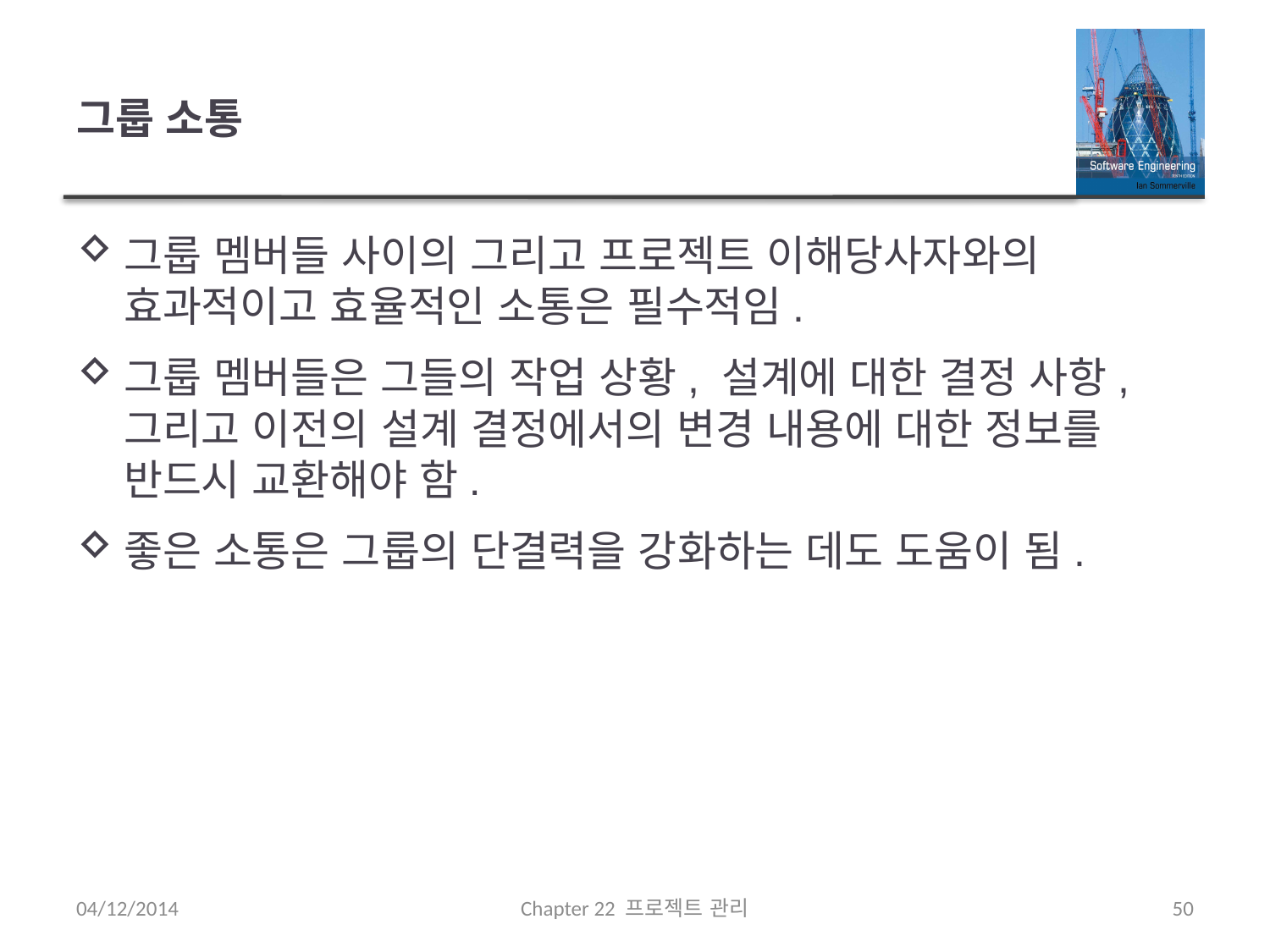

# 그룹 소통
그룹 멤버들 사이의 그리고 프로젝트 이해당사자와의 효과적이고 효율적인 소통은 필수적임.
그룹 멤버들은 그들의 작업 상황, 설계에 대한 결정 사항, 그리고 이전의 설계 결정에서의 변경 내용에 대한 정보를 반드시 교환해야 함.
좋은 소통은 그룹의 단결력을 강화하는 데도 도움이 됨.
04/12/2014
Chapter 22 프로젝트 관리
50